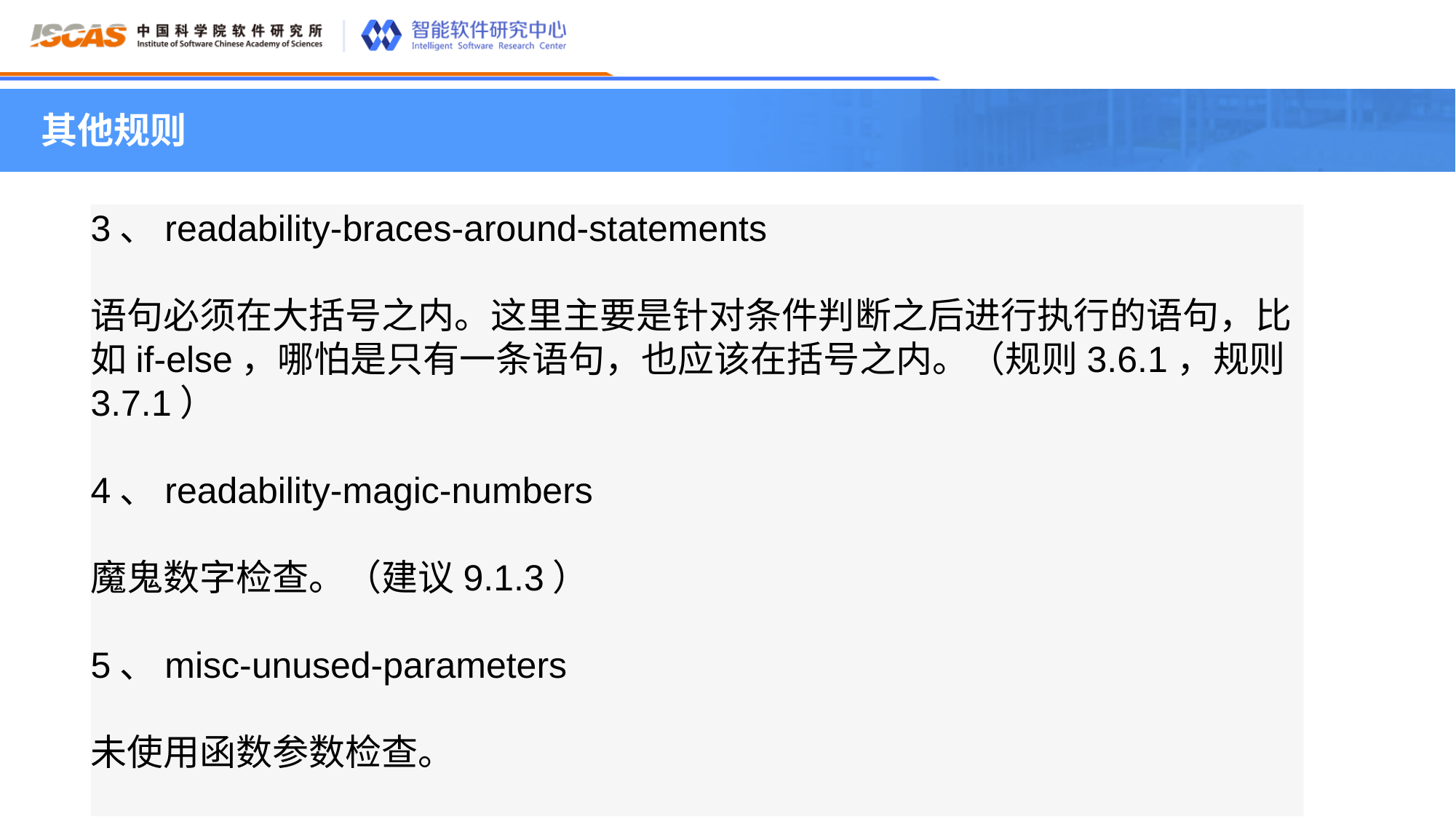

其他规则
3、readability-braces-around-statements

语句必须在大括号之内。这里主要是针对条件判断之后进行执行的语句，比如if-else，哪怕是只有一条语句，也应该在括号之内。（规则3.6.1，规则3.7.1）

4、readability-magic-numbers

魔鬼数字检查。（建议9.1.3）

5、misc-unused-parameters

未使用函数参数检查。